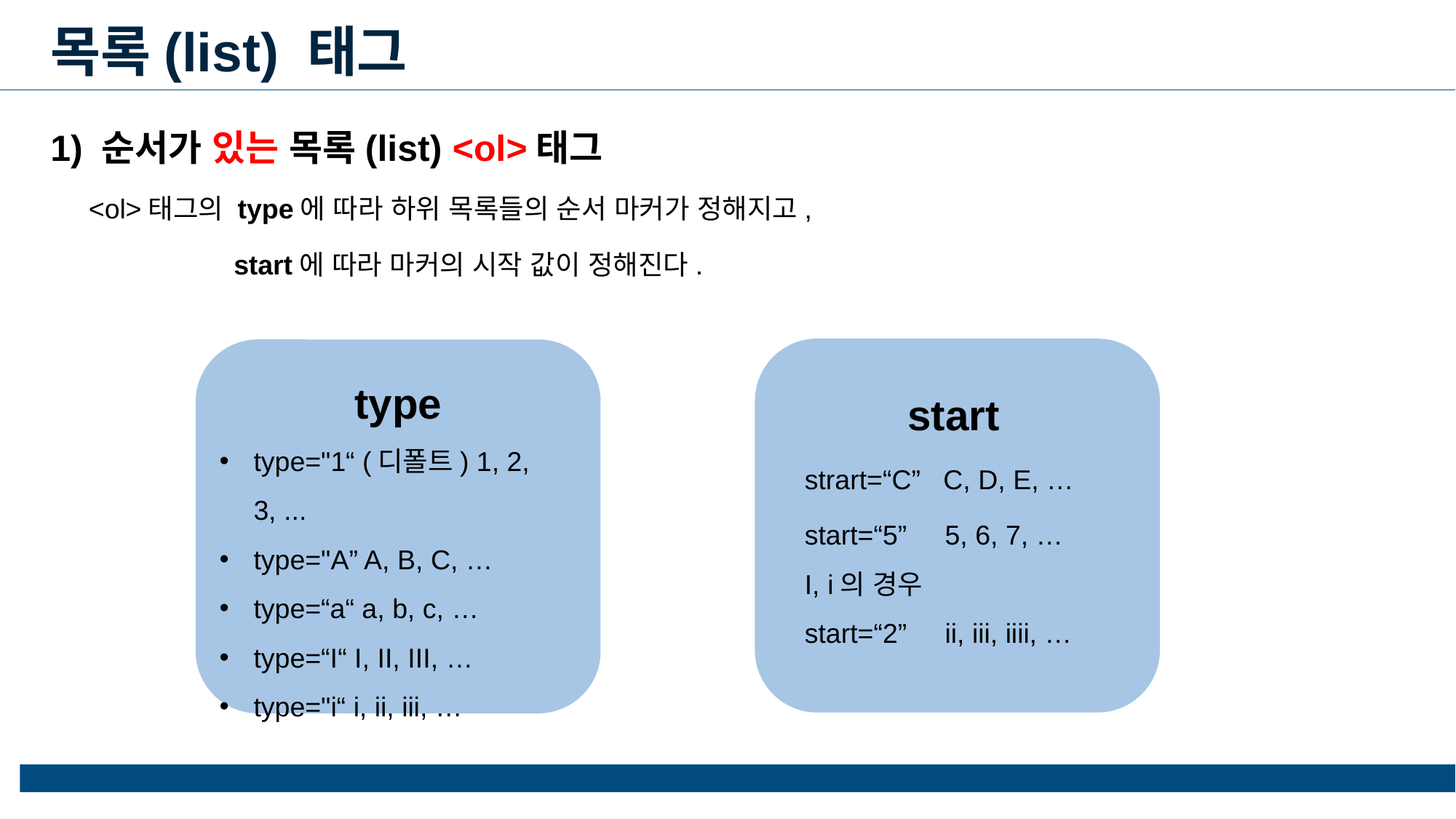

목록(list) 태그
1) 순서가 있는 목록(list) <ol>태그
     <ol>태그의 type에 따라 하위 목록들의 순서 마커가 정해지고,
                        start에 따라 마커의 시작 값이 정해진다.

type
type="1“ (디폴트) 1, 2, 3, ...
type="A” A, B, C, …
type=“a“ a, b, c, …
type=“I“ I, II, III, …
type="i“ i, ii, iii, …
start
strart=“C”   C, D, E, …
start=“5”     5, 6, 7, …
I, i의 경우
start=“2”     ii, iii, iiii, …